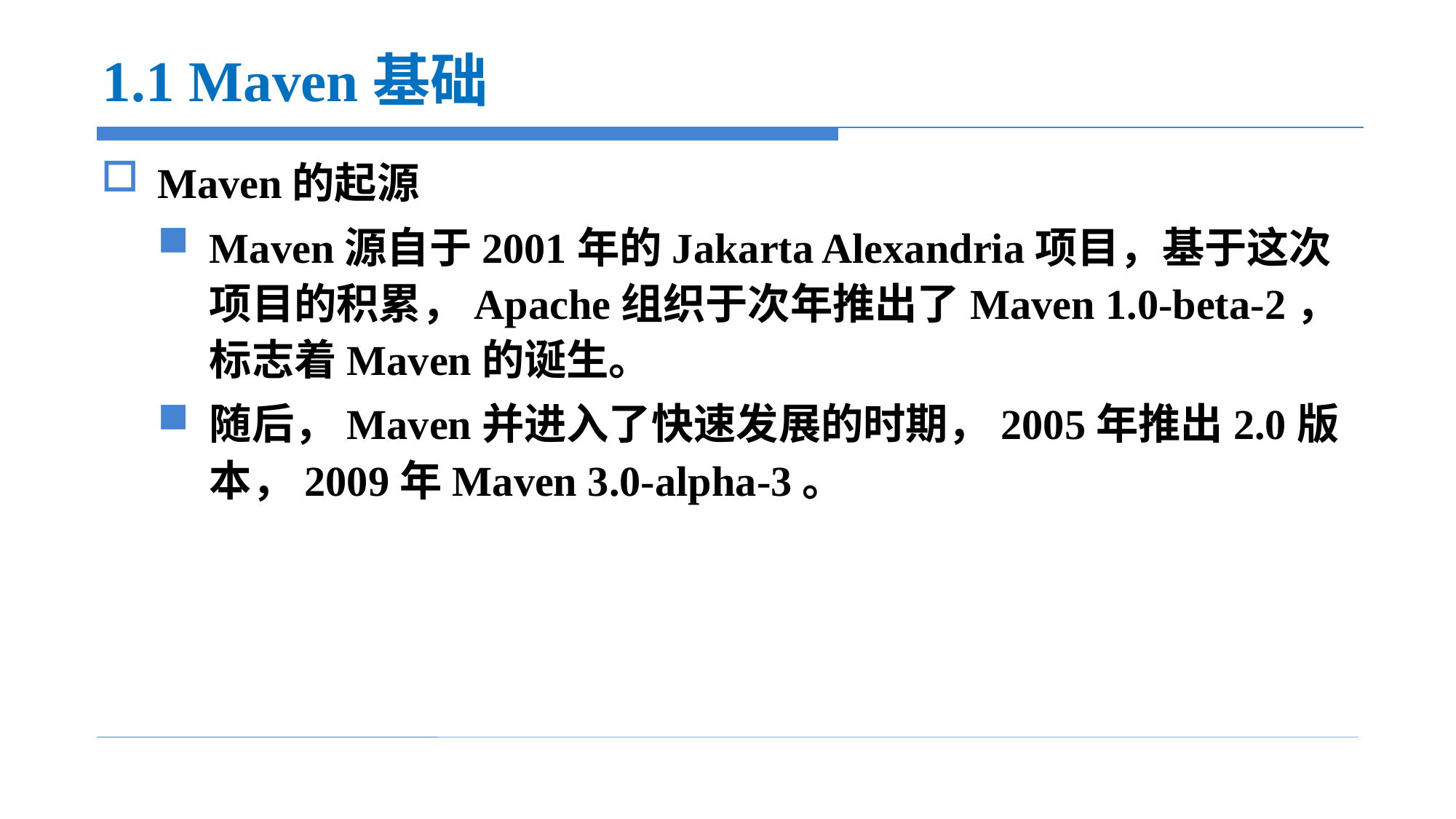

# 1.1 Maven基础
Maven的起源
Maven源自于2001年的Jakarta Alexandria项目，基于这次项目的积累，Apache组织于次年推出了Maven 1.0-beta-2，标志着Maven的诞生。
随后，Maven并进入了快速发展的时期，2005年推出2.0版本，2009年Maven 3.0-alpha-3。
8